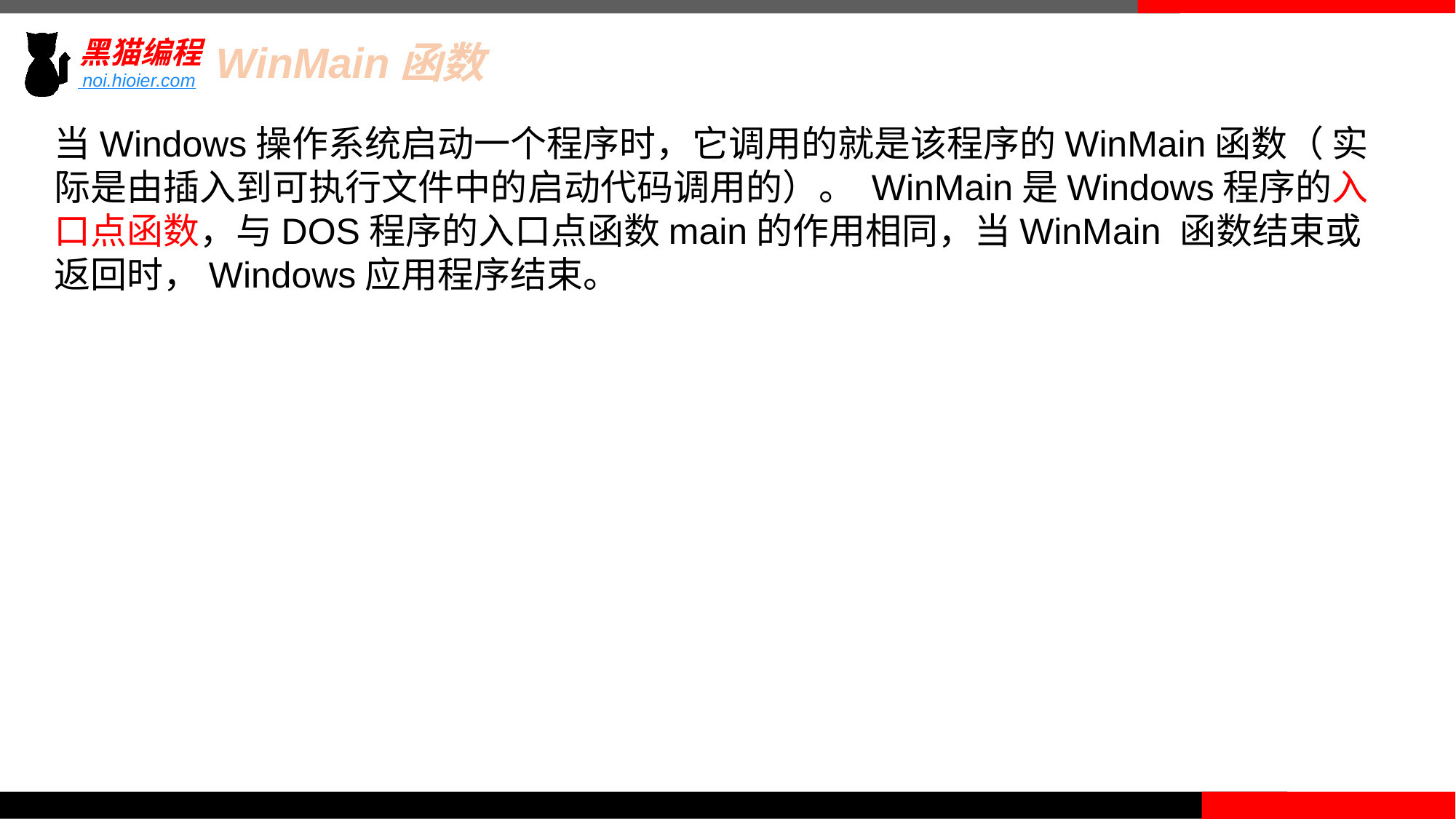

WinMain函数
当Windows操作系统启动一个程序时，它调用的就是该程序的WinMain函数（ 实际是由插入到可执行文件中的启动代码调用的）。 WinMain是Windows程序的入口点函数，与DOS程序的入口点函数main的作用相同，当WinMain 函数结束或返回时，Windows应用程序结束。